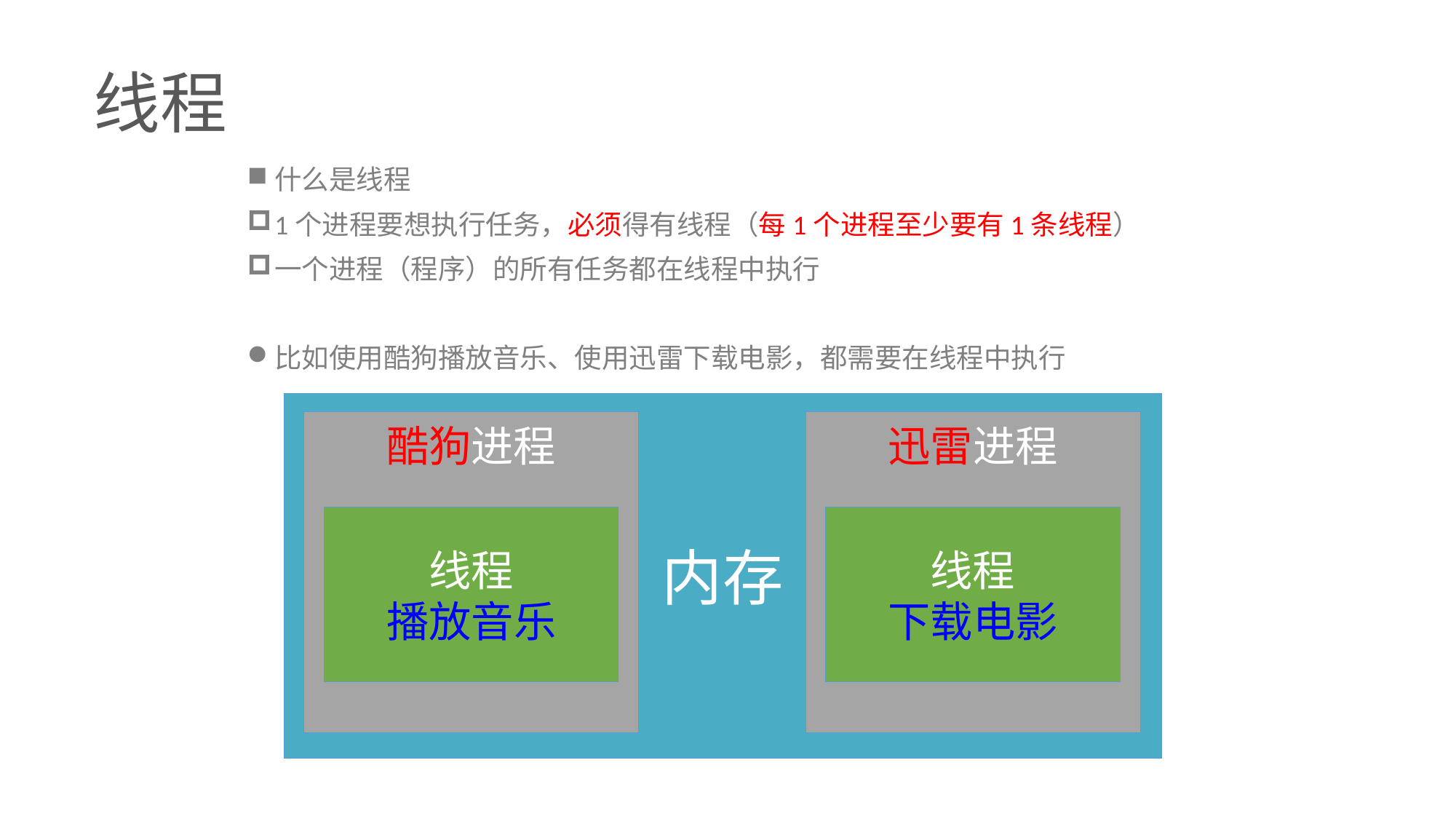

# 线程
什么是线程
1个进程要想执行任务，必须得有线程（每1个进程至少要有1条线程）
一个进程（程序）的所有任务都在线程中执行

比如使用酷狗播放音乐、使用迅雷下载电影，都需要在线程中执行
内存
酷狗进程

迅雷进程

线程
播放音乐
线程
下载电影